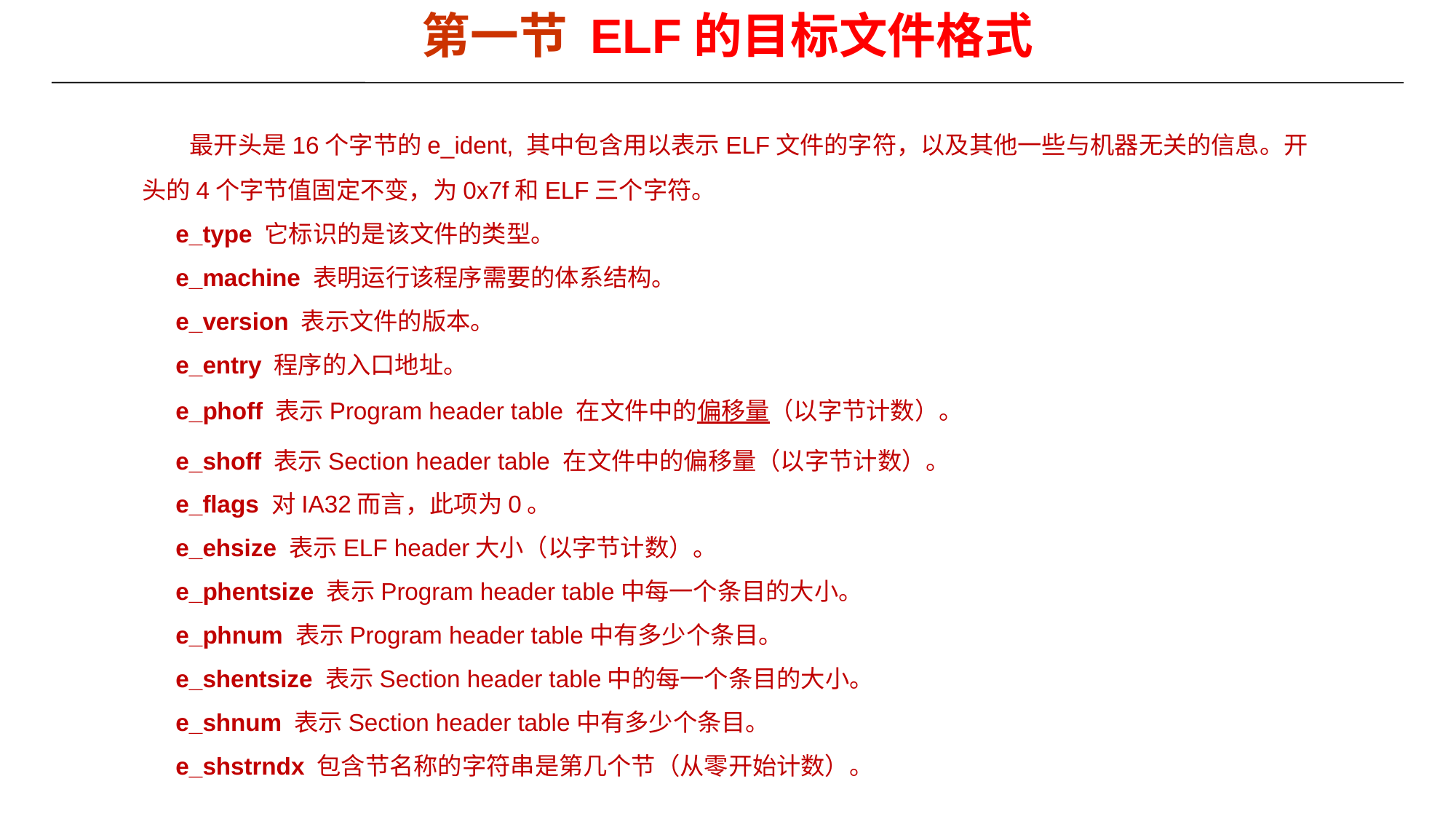

第一节 ELF的目标文件格式

      最开头是16个字节的e_ident, 其中包含用以表示ELF文件的字符，以及其他一些与机器无关的信息。开头的4个字节值固定不变，为0x7f和ELF三个字符。
     e_type 它标识的是该文件的类型。
     e_machine 表明运行该程序需要的体系结构。
     e_version 表示文件的版本。
     e_entry 程序的入口地址。
     e_phoff 表示Program header table 在文件中的偏移量（以字节计数）。
     e_shoff 表示Section header table 在文件中的偏移量（以字节计数）。
     e_flags 对IA32而言，此项为0。
     e_ehsize 表示ELF header大小（以字节计数）。
     e_phentsize 表示Program header table中每一个条目的大小。
     e_phnum 表示Program header table中有多少个条目。
     e_shentsize 表示Section header table中的每一个条目的大小。
     e_shnum 表示Section header table中有多少个条目。
     e_shstrndx 包含节名称的字符串是第几个节（从零开始计数）。